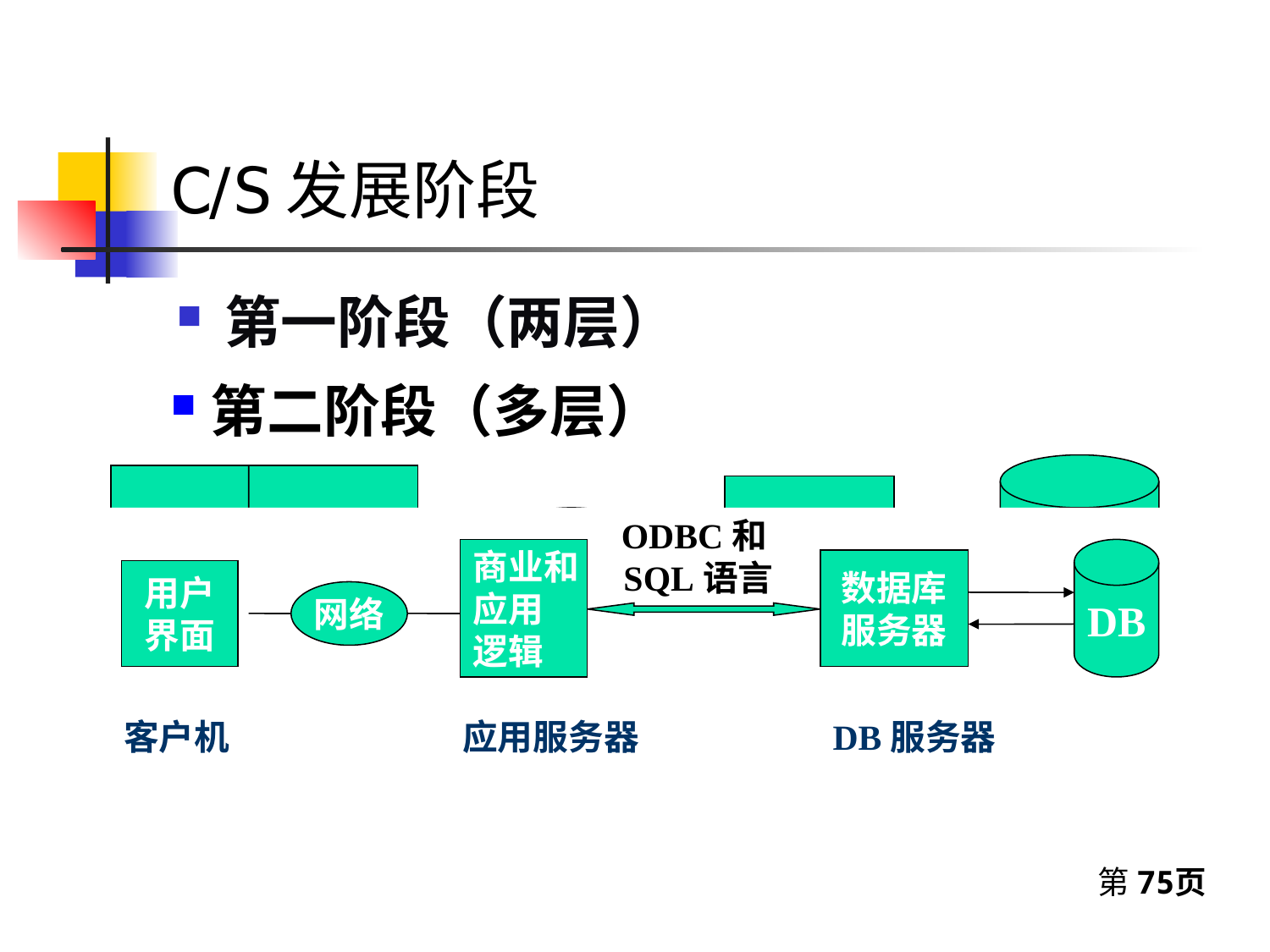

# C/S发展阶段
第一阶段（两层）
第二阶段（多层）
数据库

用户界面
商务和应用逻辑
数据库服务器
网络

Server
Client

ODBC和SQL语言
商业和
应用
逻辑
 DB
数据库
服务器
用户
界面
网络

客户机
应用服务器
DB服务器